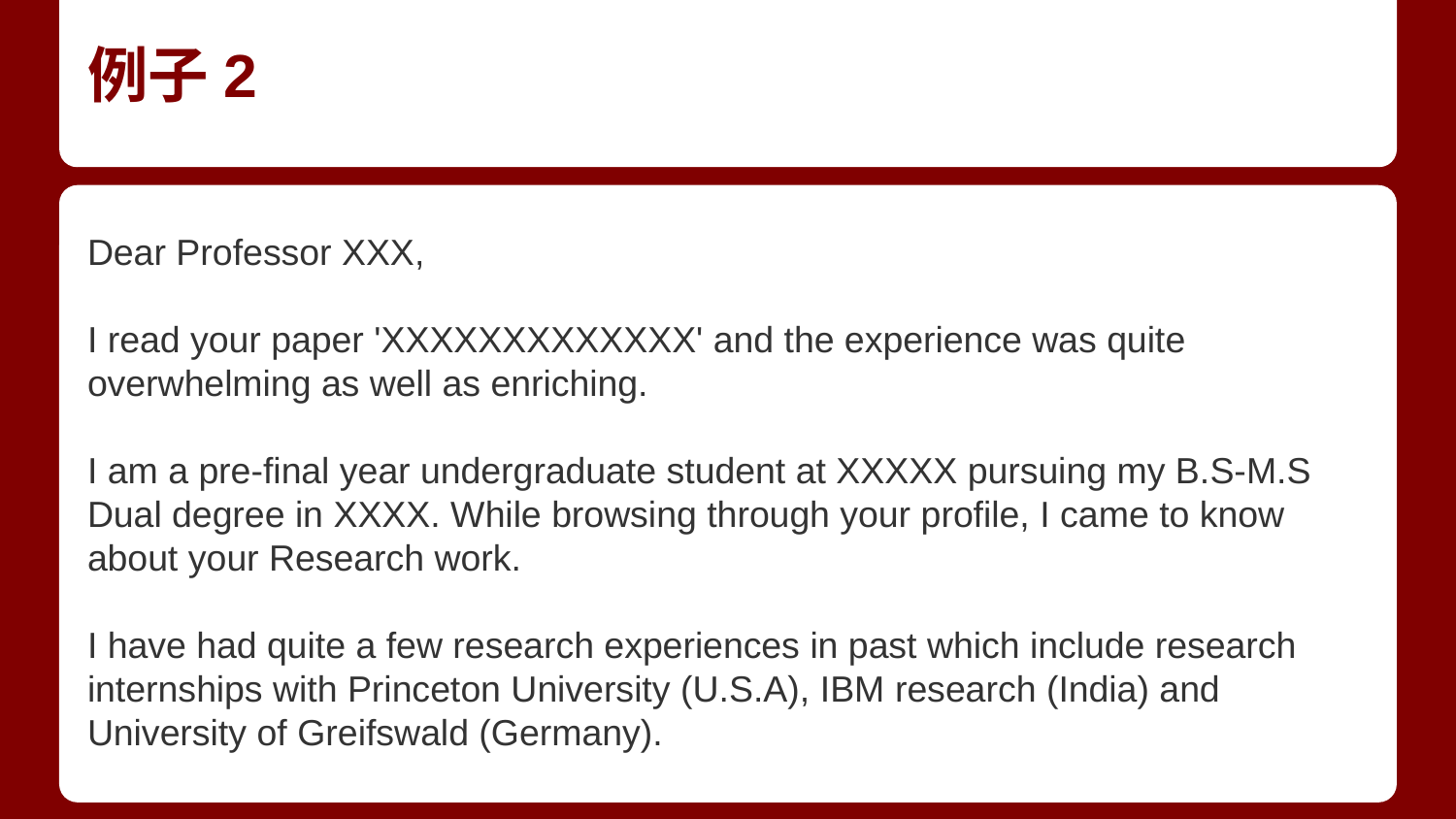

# 例子2
Dear Professor XXX,
I read your paper 'XXXXXXXXXXXXX' and the experience was quite overwhelming as well as enriching.
I am a pre-final year undergraduate student at XXXXX pursuing my B.S-M.S Dual degree in XXXX. While browsing through your profile, I came to know about your Research work.
I have had quite a few research experiences in past which include research internships with Princeton University (U.S.A), IBM research (India) and University of Greifswald (Germany).